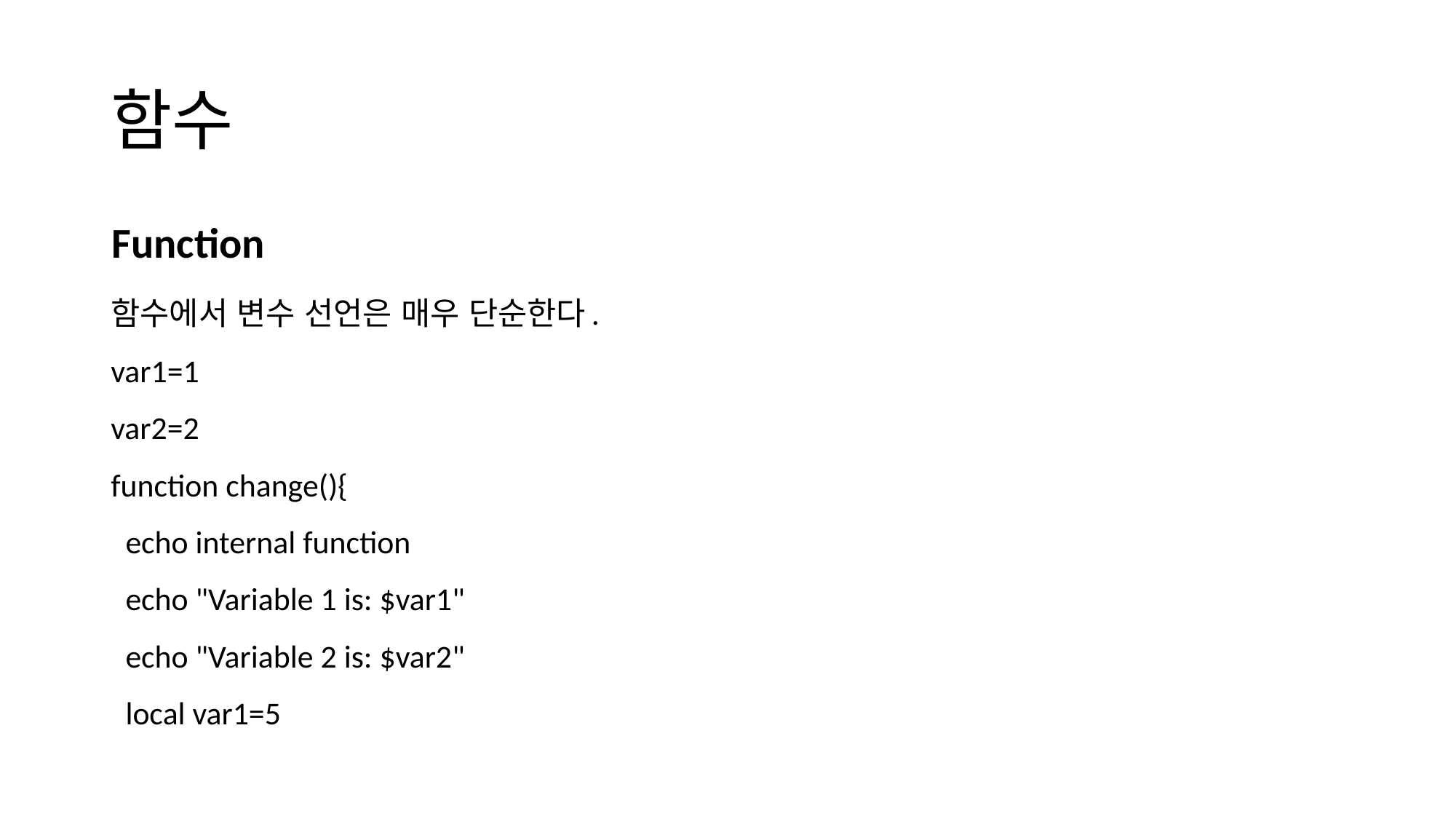

# 함수
Function
함수에서 변수 선언은 매우 단순한다.
var1=1
var2=2
function change(){
  echo internal function
  echo "Variable 1 is: $var1"
  echo "Variable 2 is: $var2"
  local var1=5